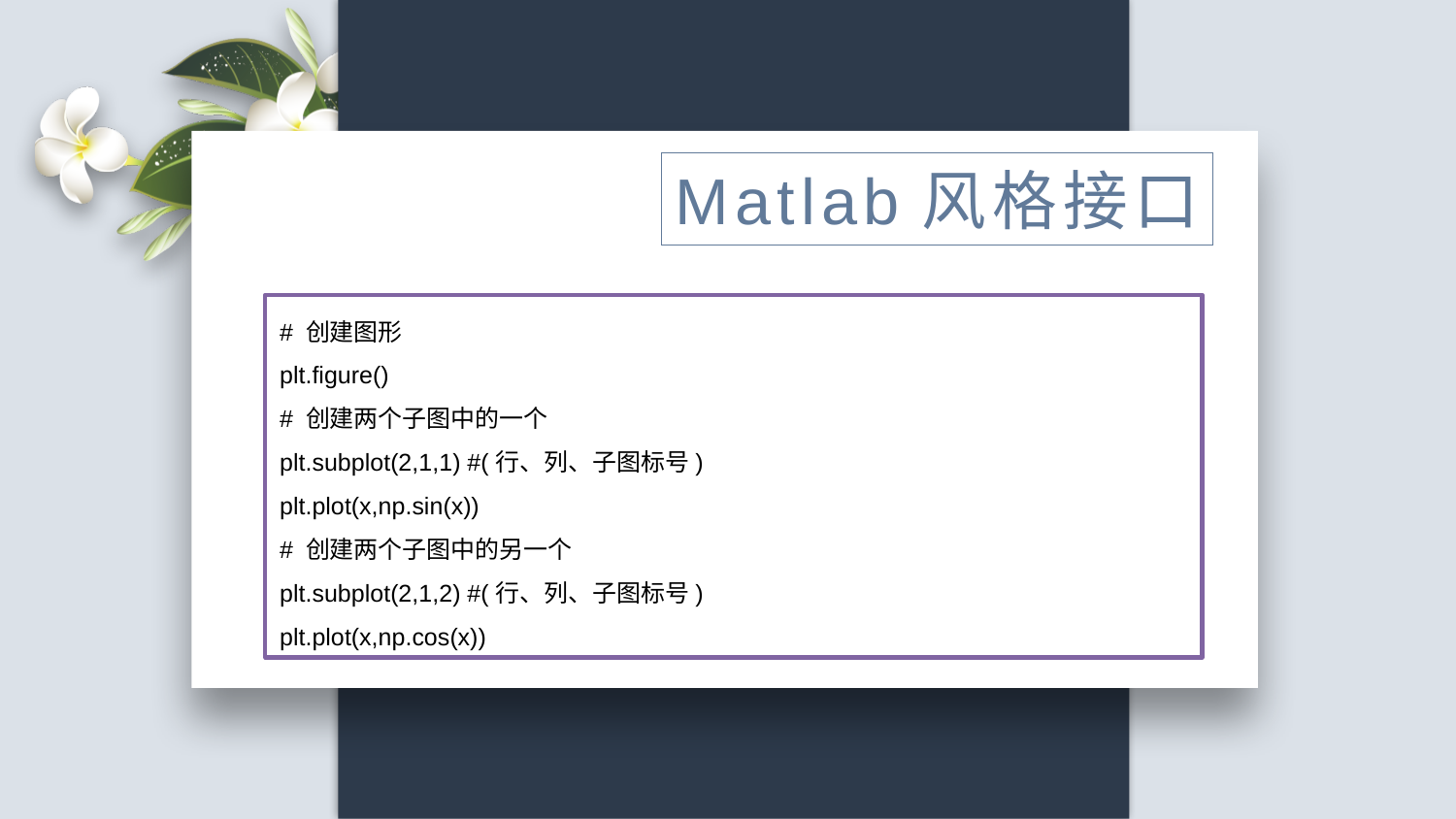

程序员，年二十有二，始从文，连考而不中。 遂习武，练武场上发一矢，中鼓吏，逐之出。 改学IT，自撰一函数，用之，堆栈溢出。
Matlab风格接口
# 创建图形
plt.figure()
# 创建两个子图中的一个
plt.subplot(2,1,1) #(行、列、子图标号)
plt.plot(x,np.sin(x))
# 创建两个子图中的另一个
plt.subplot(2,1,2) #(行、列、子图标号)
plt.plot(x,np.cos(x))